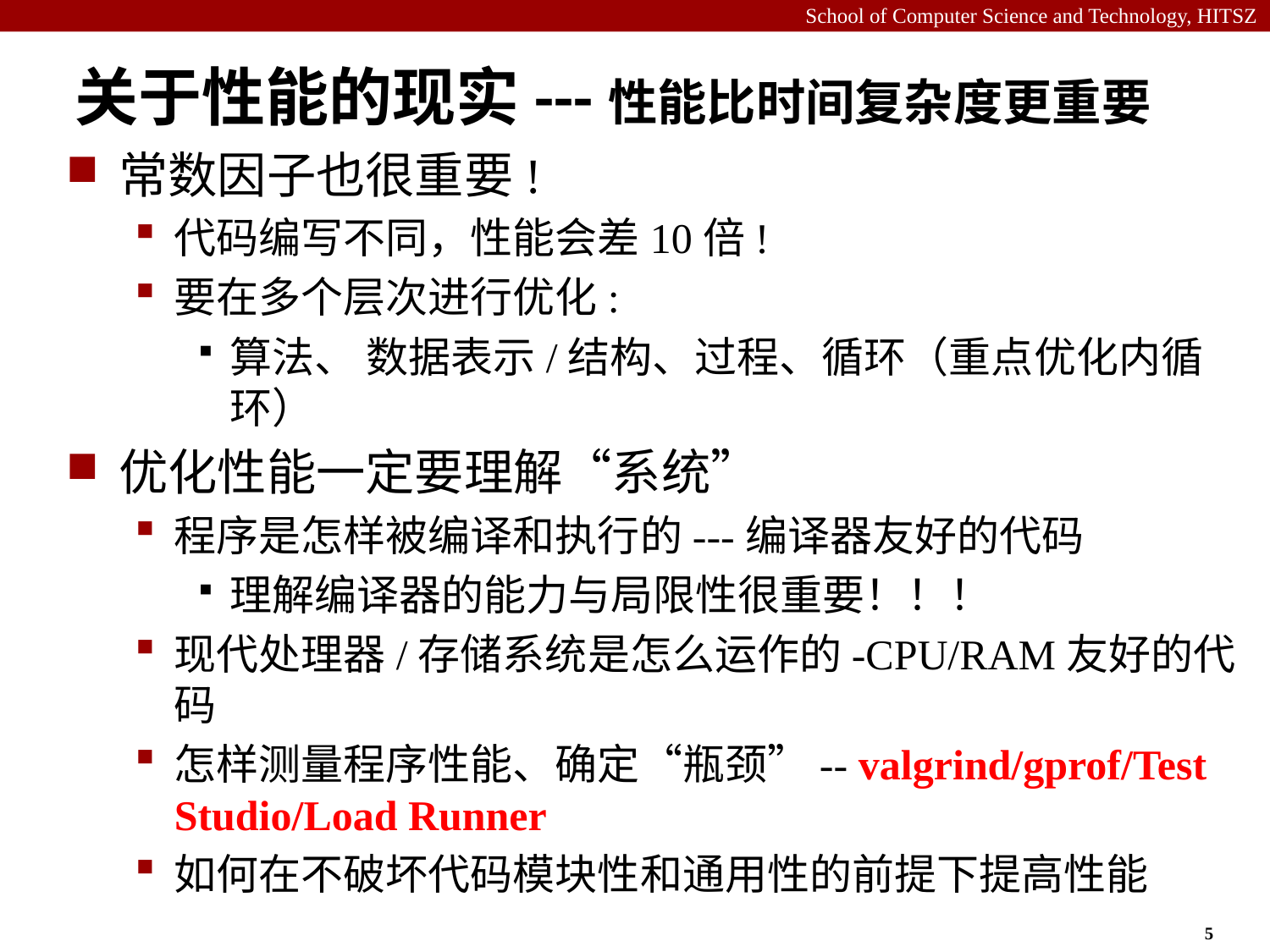

# 关于性能的现实---性能比时间复杂度更重要
常数因子也很重要!
代码编写不同，性能会差10倍!
要在多个层次进行优化:
算法、 数据表示/结构、过程、循环（重点优化内循环）
优化性能一定要理解“系统”
程序是怎样被编译和执行的---编译器友好的代码
理解编译器的能力与局限性很重要！！！
现代处理器/存储系统是怎么运作的-CPU/RAM友好的代码
怎样测量程序性能、确定“瓶颈”-- valgrind/gprof/Test Studio/Load Runner
如何在不破坏代码模块性和通用性的前提下提高性能